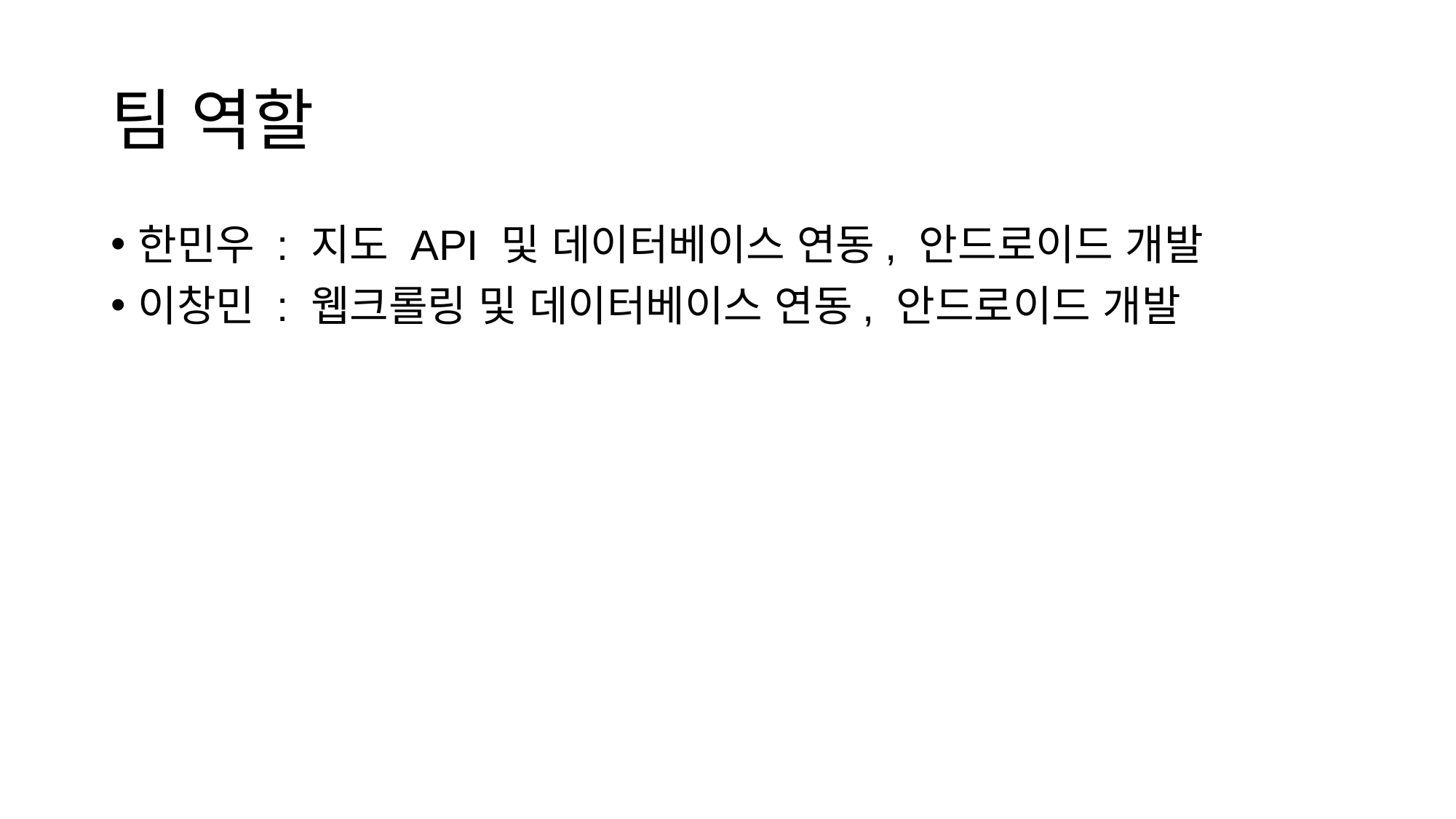

# 팀 역할
한민우 : 지도 API 및 데이터베이스 연동, 안드로이드 개발
이창민 : 웹크롤링 및 데이터베이스 연동, 안드로이드 개발